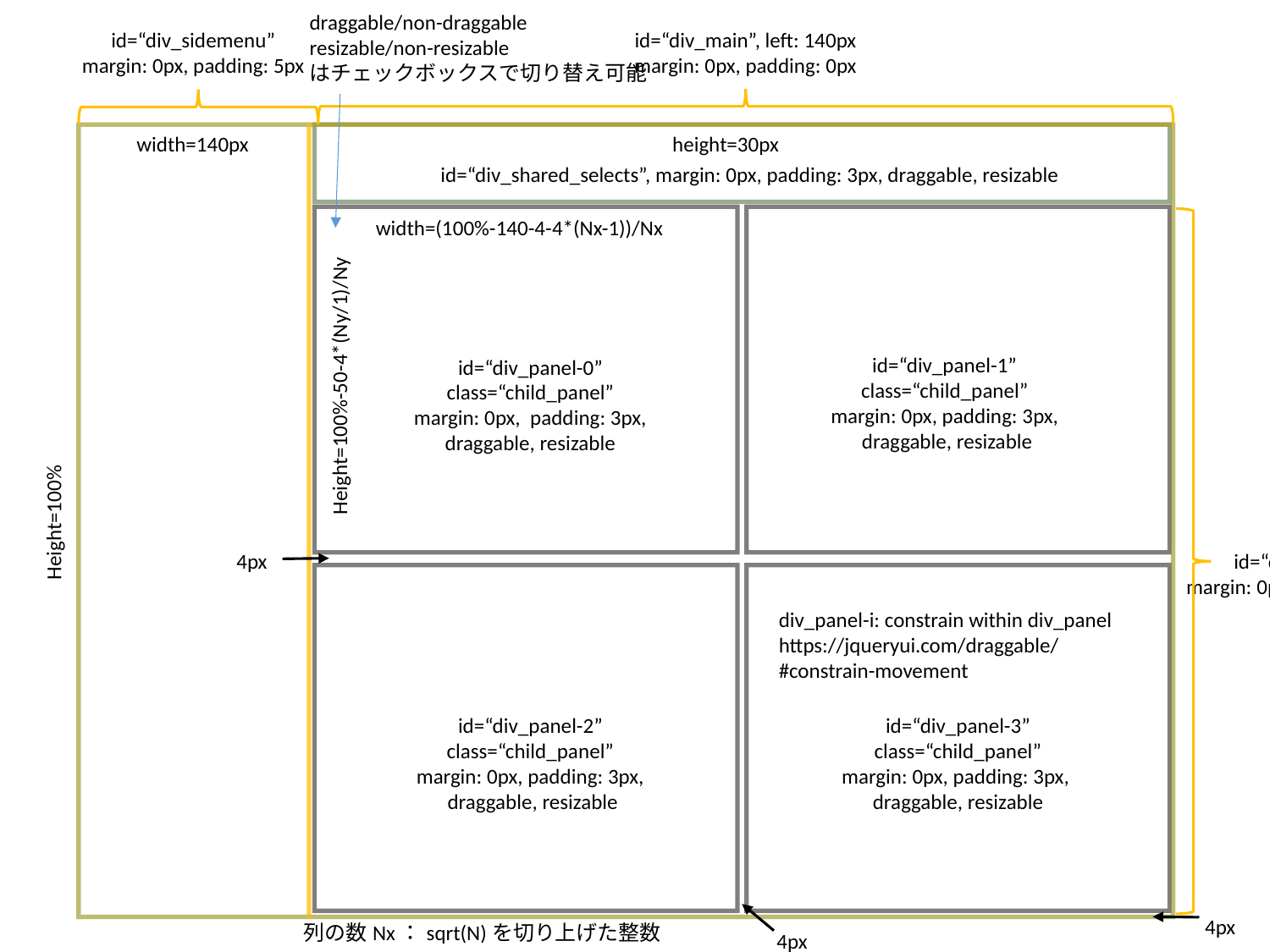

draggable/non-draggable
resizable/non-resizable
はチェックボックスで切り替え可能
id=“div_main”, left: 140px
margin: 0px, padding: 0px
id=“div_sidemenu”
margin: 0px, padding: 5px
width=140px

height=30px

id=“div_shared_selects”, margin: 0px, padding: 3px, draggable, resizable

width=(100%-140-4-4*(Nx-1))/Nx

id=“div_panel-1”
class=“child_panel”
margin: 0px, padding: 3px,
 draggable, resizable
id=“div_panel-0”
class=“child_panel”
margin: 0px,  padding: 3px,
draggable, resizable
Height=100%-50-4*(Ny/1)/Ny
Height=100%
4px
id=“div_panel”
margin: 0px, padding: 5px

div_panel-i: constrain within div_panel
https://jqueryui.com/draggable/#constrain-movement
id=“div_panel-2”
class=“child_panel”
margin: 0px, padding: 3px,
 draggable, resizable
id=“div_panel-3”
class=“child_panel”
margin: 0px, padding: 3px,
draggable, resizable
4px
列の数Nx：sqrt(N)を切り上げた整数
4px